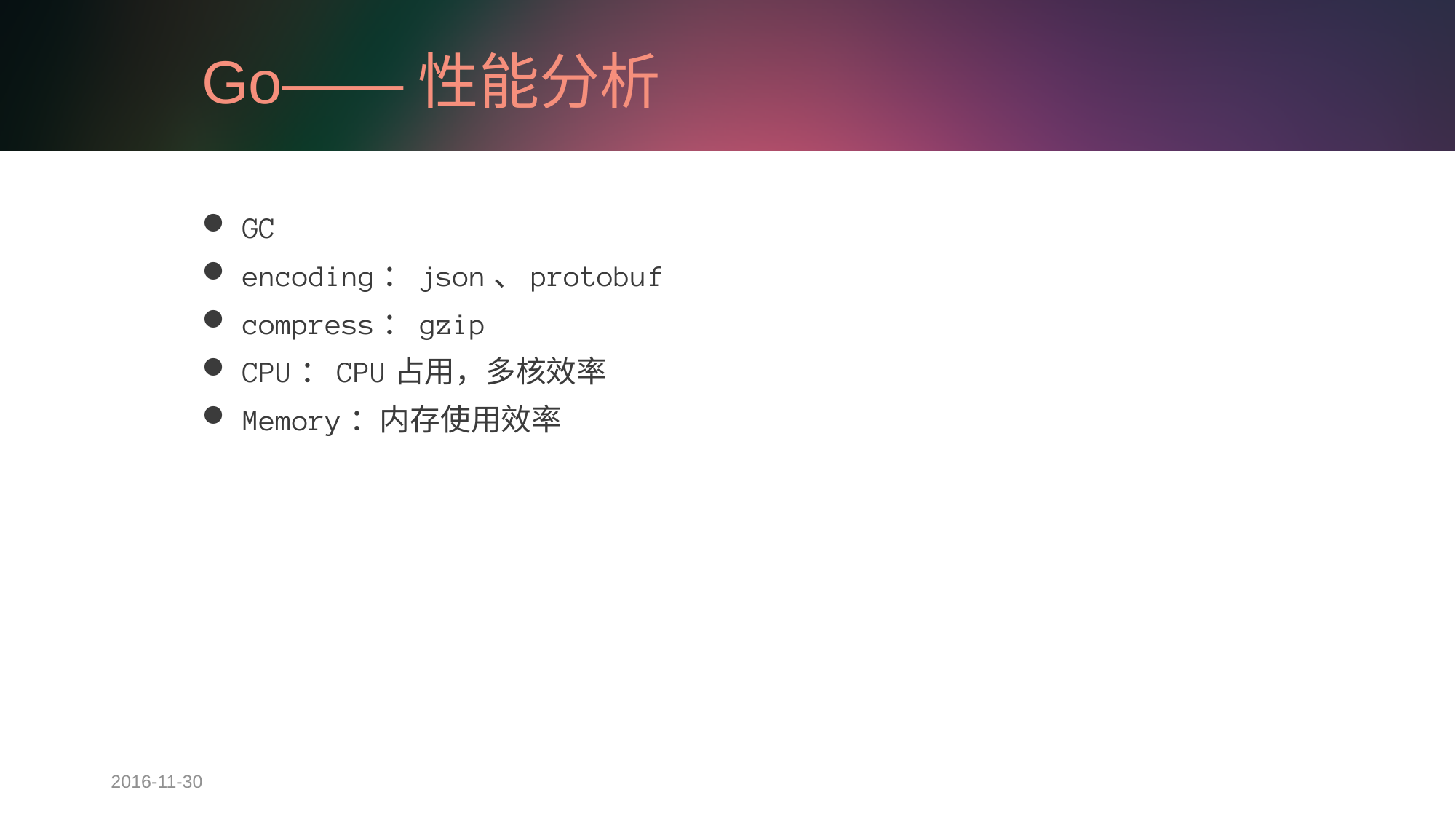

# Go——性能分析
GC
encoding：json、protobuf
compress：gzip
CPU：CPU占用，多核效率
Memory：内存使用效率

2016-11-30
35